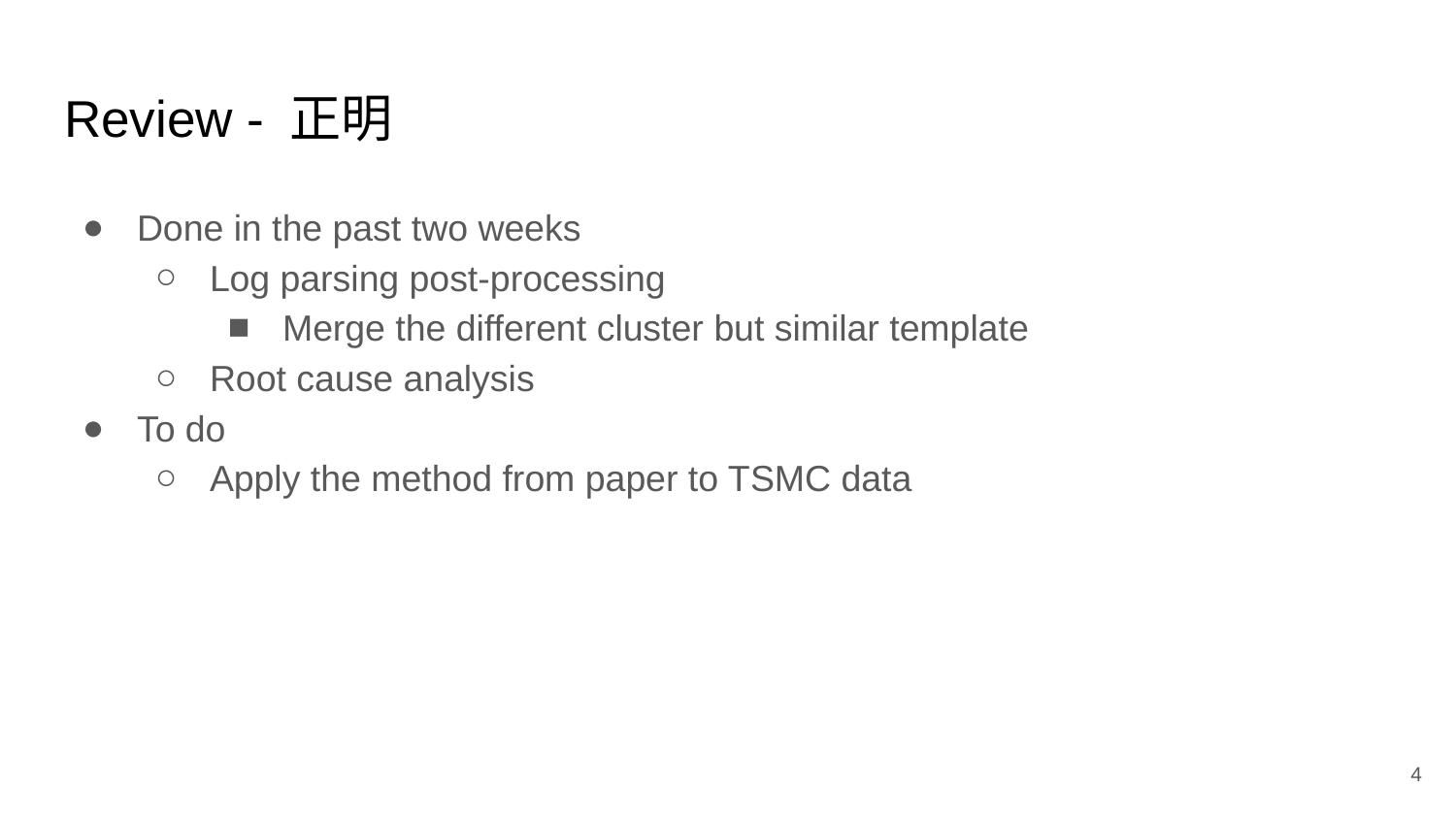

# Review - 正明

Done in the past two weeks
Log parsing post-processing
Merge the different cluster but similar template
Root cause analysis
To do
Apply the method from paper to TSMC data
4